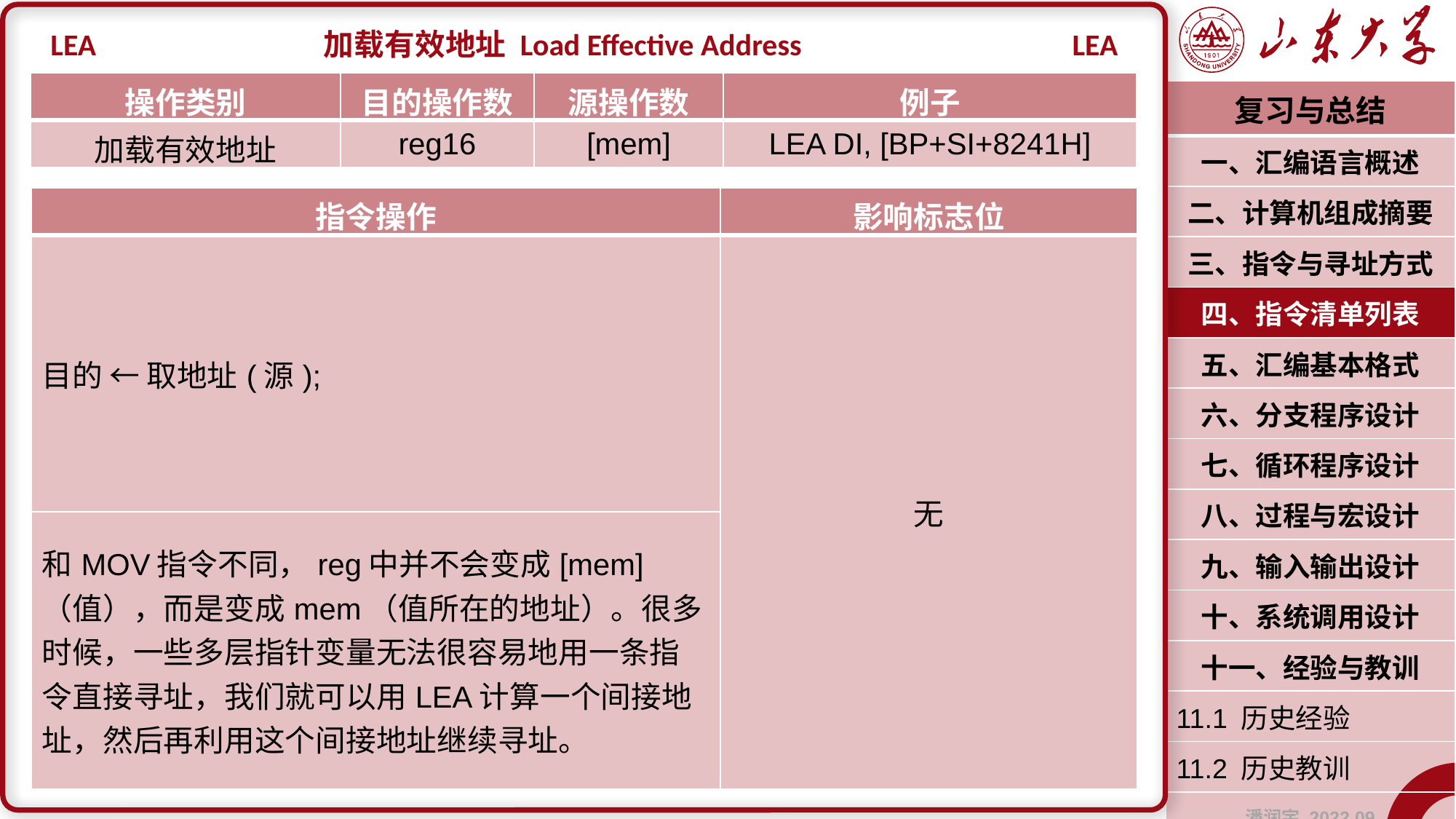

LEA
加载有效地址 Load Effective Address
LEA
| 操作类别 | 目的操作数 | 源操作数 | 例子 |
| --- | --- | --- | --- |
| 加载有效地址 | reg16 | [mem] | LEA DI, [BP+SI+8241H] |
| 复习与总结 |
| --- |
| 一、汇编语言概述 |
| 二、计算机组成摘要 |
| 三、指令与寻址方式 |
| 四、指令清单列表 |
| 五、汇编基本格式 |
| 六、分支程序设计 |
| 七、循环程序设计 |
| 八、过程与宏设计 |
| 九、输入输出设计 |
| 十、系统调用设计 |
| 十一、经验与教训 |
| 11.1 历史经验 |
| 11.2 历史教训 |
| 潘润宇 2022.09 |
| 指令操作 | 影响标志位 |
| --- | --- |
| 目的 ← 取地址(源); | 无 |
| 和MOV指令不同，reg中并不会变成[mem]（值），而是变成mem（值所在的地址）。很多时候，一些多层指针变量无法很容易地用一条指令直接寻址，我们就可以用LEA计算一个间接地址，然后再利用这个间接地址继续寻址。 |  |